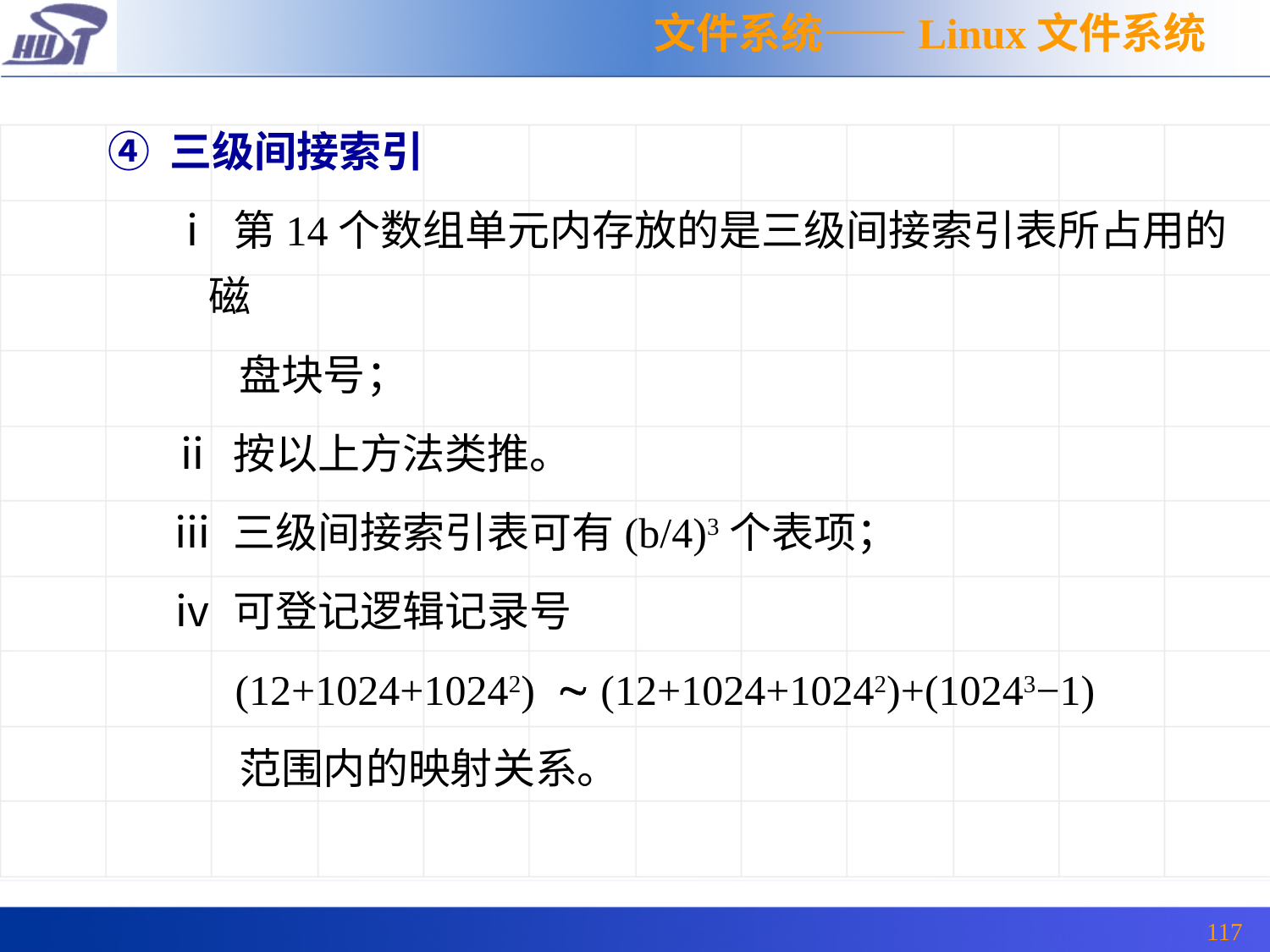

文件系统——Linux文件系统
④ 三级间接索引
ⅰ 第14个数组单元内存放的是三级间接索引表所占用的磁
      盘块号；
ⅱ 按以上方法类推。
ⅲ 三级间接索引表可有(b/4)3个表项；
ⅳ 可登记逻辑记录号
      (12+1024+10242)  ∼ (12+1024+10242)+(10243−1)
      范围内的映射关系。
117